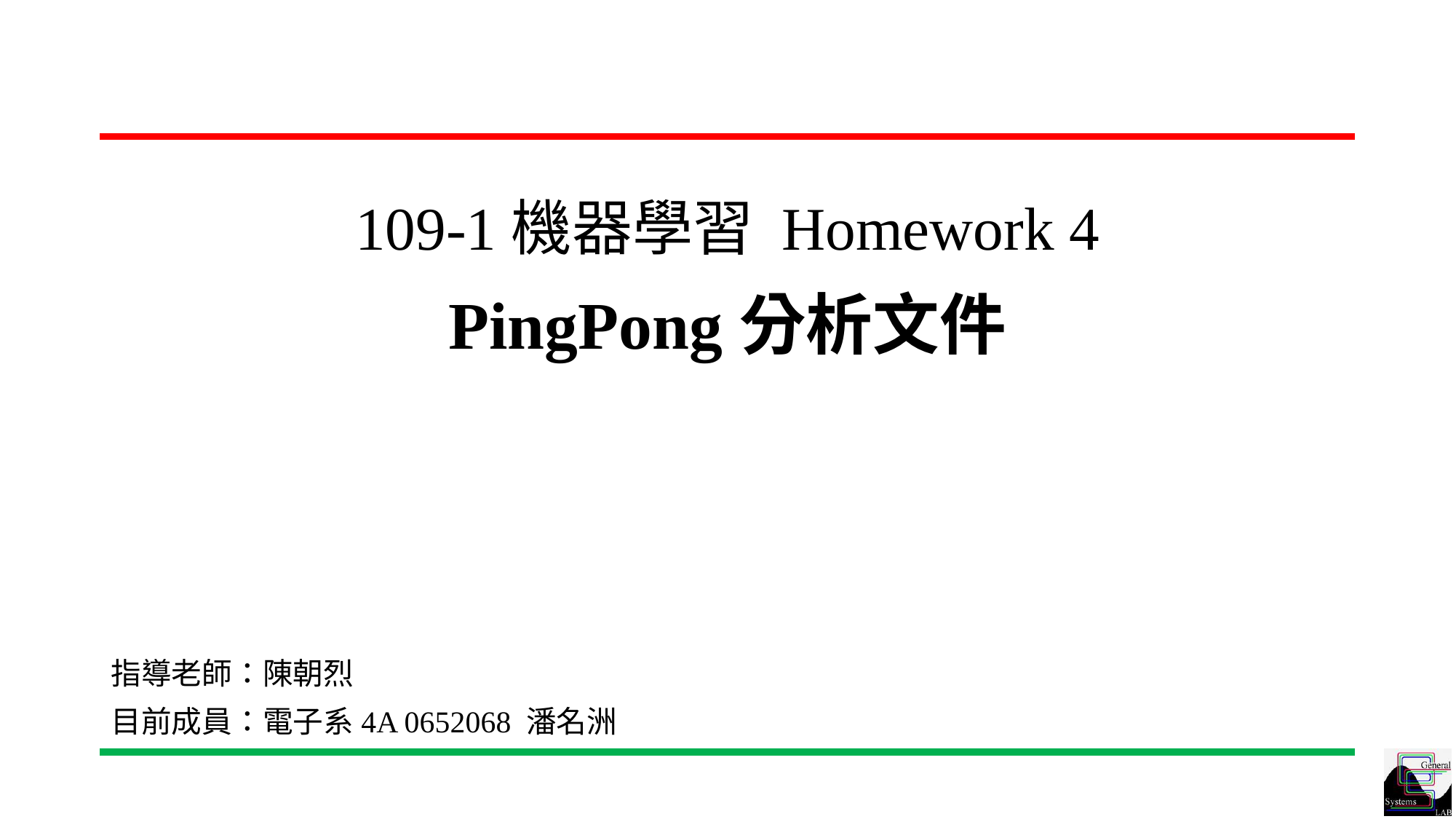

# 109-1機器學習 Homework 4 PingPong分析文件
指導老師：陳朝烈
目前成員：電子系4A 0652068 潘名洲